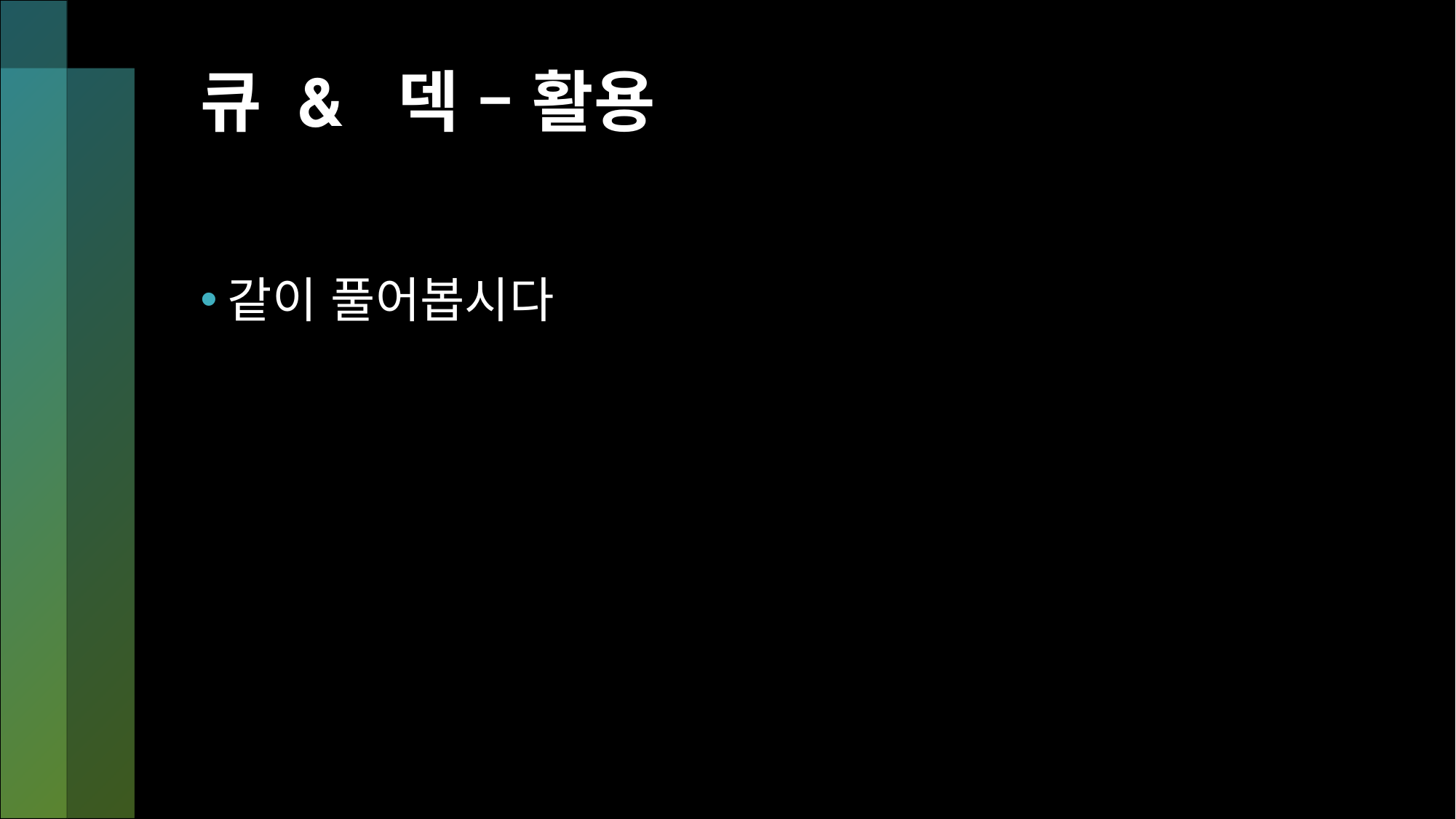

# 큐 &  덱 – 활용
같이 풀어봅시다